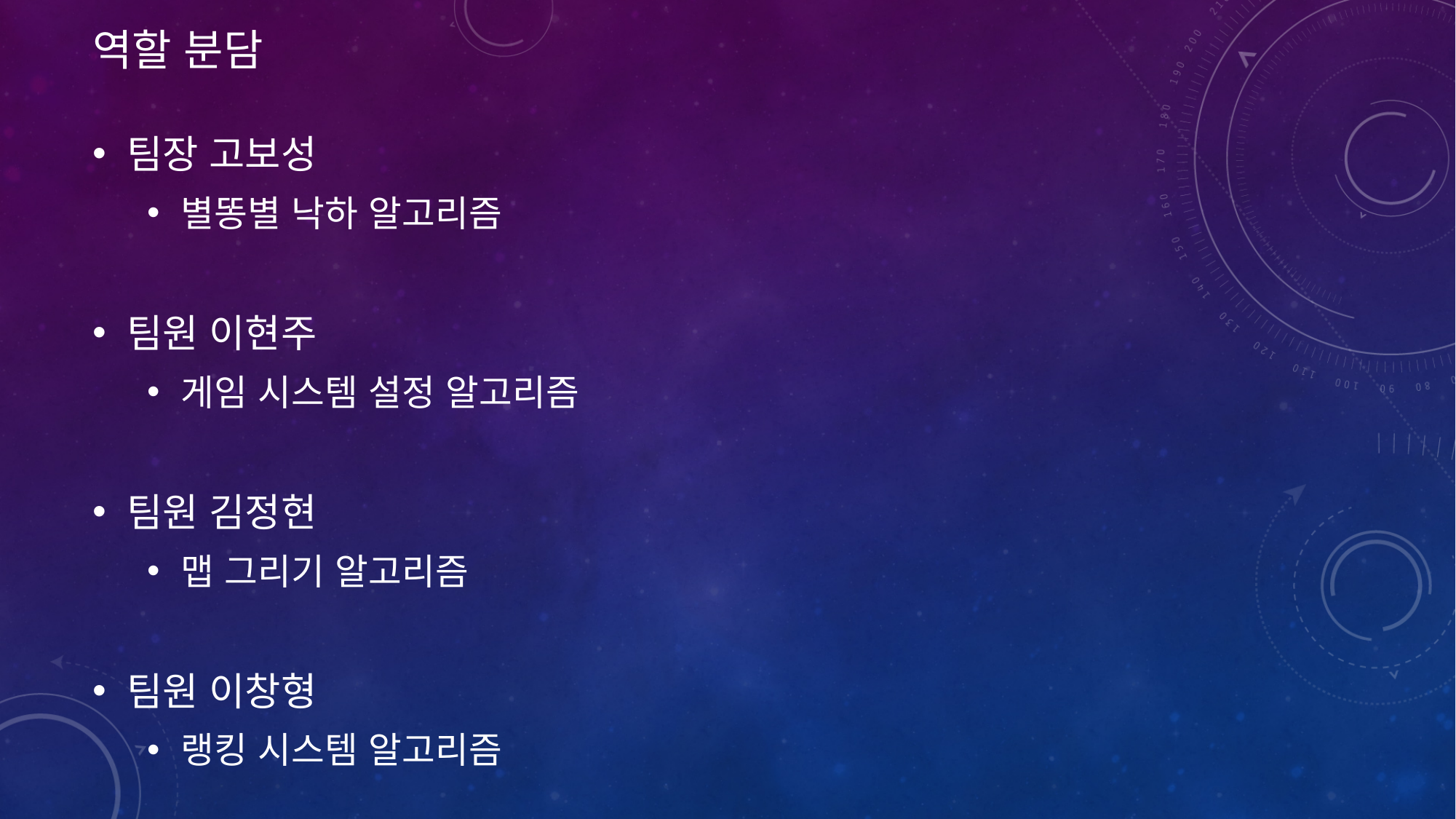

# 역할 분담
팀장 고보성
별똥별 낙하 알고리즘

팀원 이현주
게임 시스템 설정 알고리즘

팀원 김정현
맵 그리기 알고리즘

팀원 이창형
랭킹 시스템 알고리즘